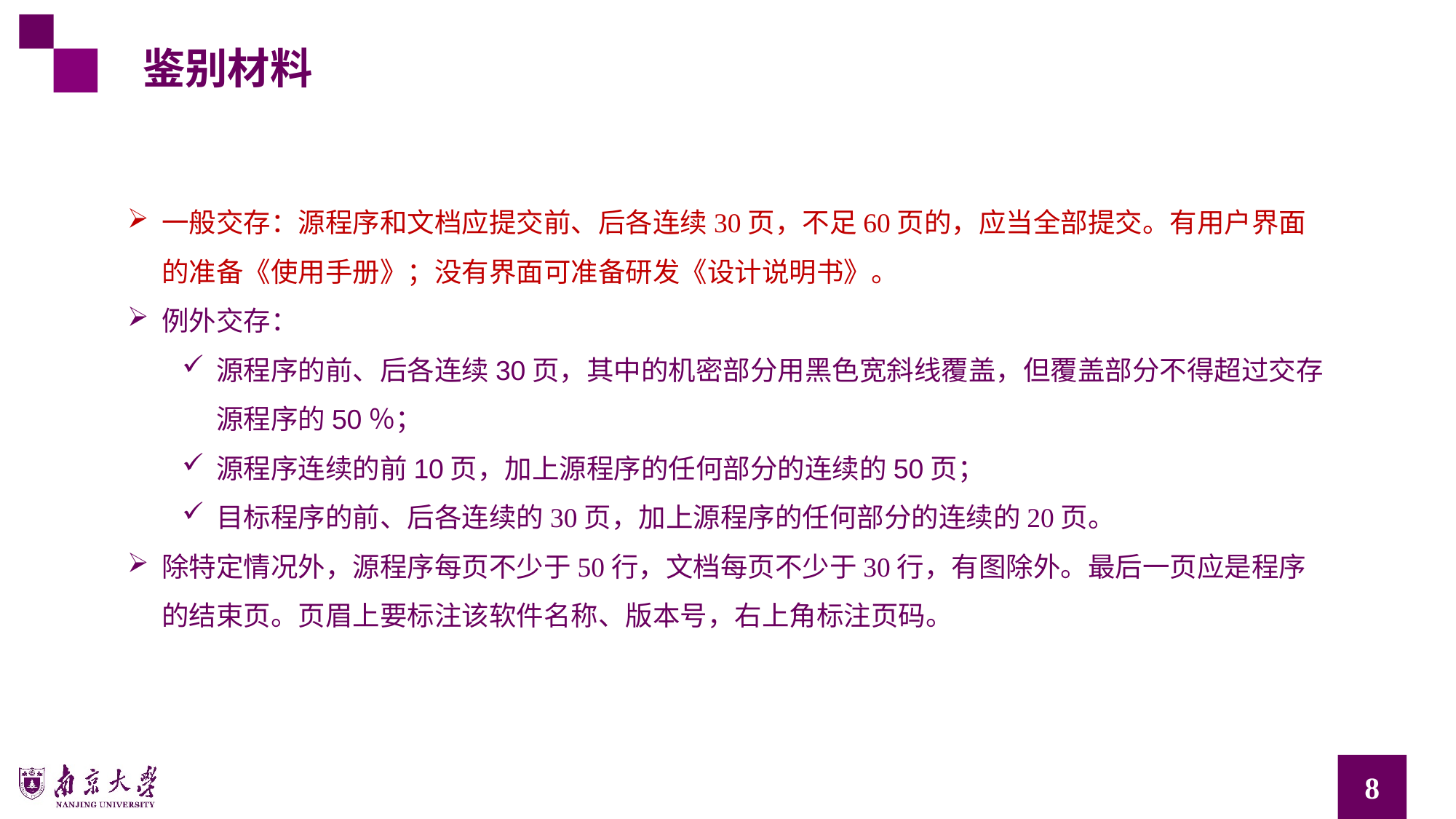

# 鉴别材料
一般交存：源程序和文档应提交前、后各连续30页，不足60页的，应当全部提交。有用户界面的准备《使用手册》；没有界面可准备研发《设计说明书》。
例外交存：
源程序的前、后各连续30页，其中的机密部分用黑色宽斜线覆盖，但覆盖部分不得超过交存源程序的50％；
源程序连续的前10页，加上源程序的任何部分的连续的50页；
目标程序的前、后各连续的30页，加上源程序的任何部分的连续的20页。
除特定情况外，源程序每页不少于50行，文档每页不少于30行，有图除外。最后一页应是程序的结束页。页眉上要标注该软件名称、版本号，右上角标注页码。
8